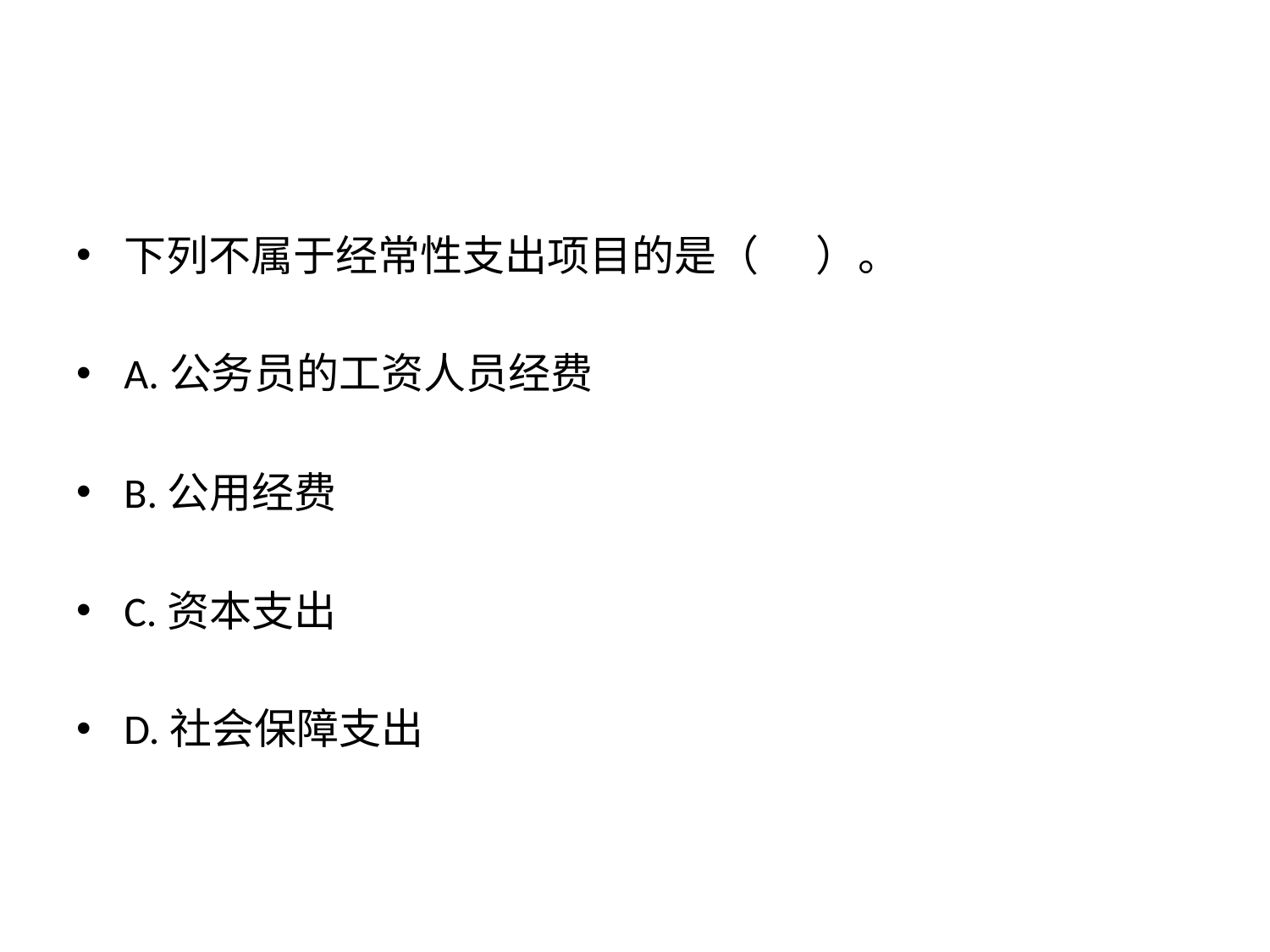

下列不属于经常性支出项目的是（      ）。

A.公务员的工资人员经费

B.公用经费

C.资本支出

D.社会保障支出